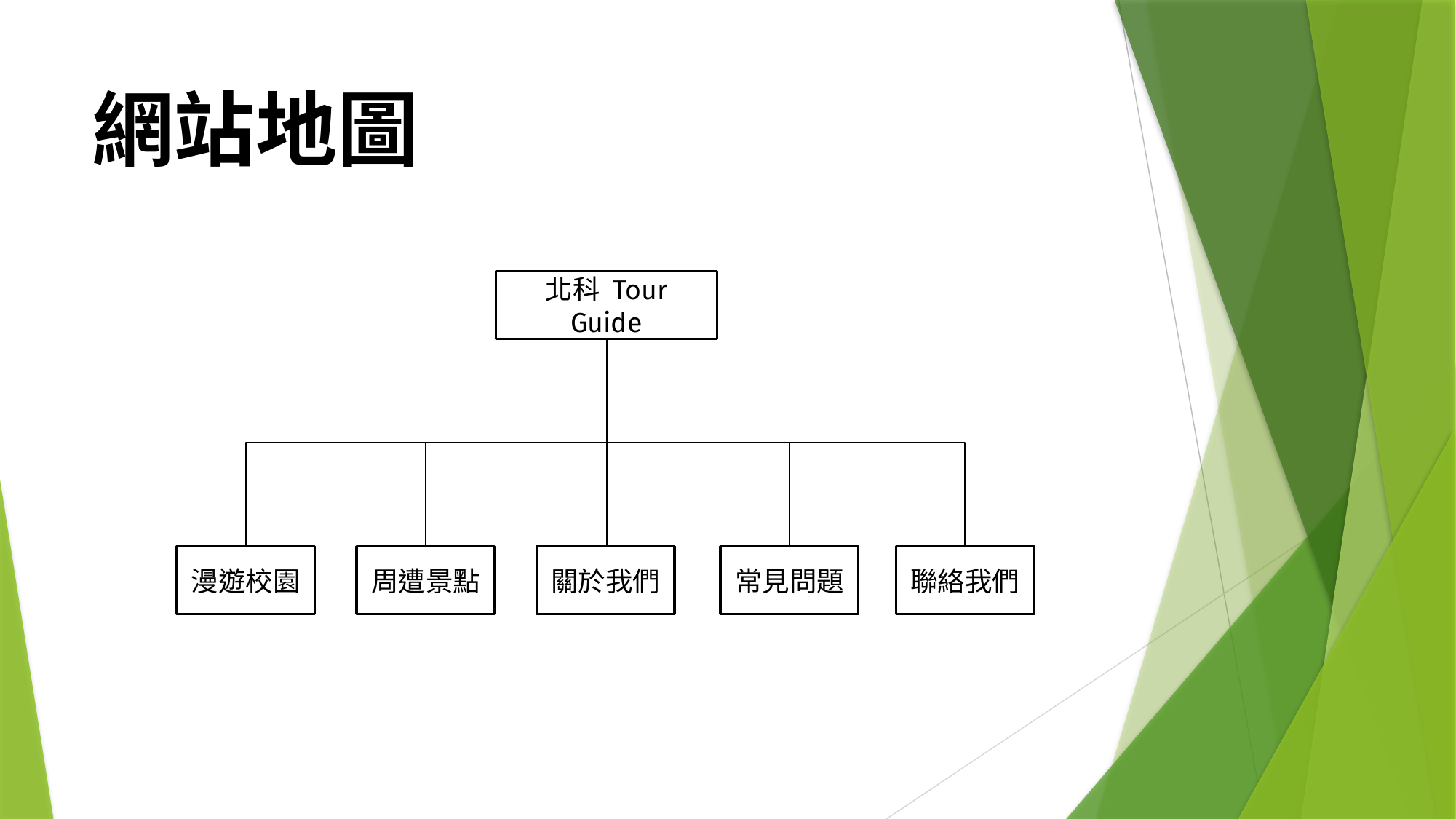

# 網站地圖
北科 Tour Guide
漫遊校園
聯絡我們
周遭景點
關於我們
常見問題